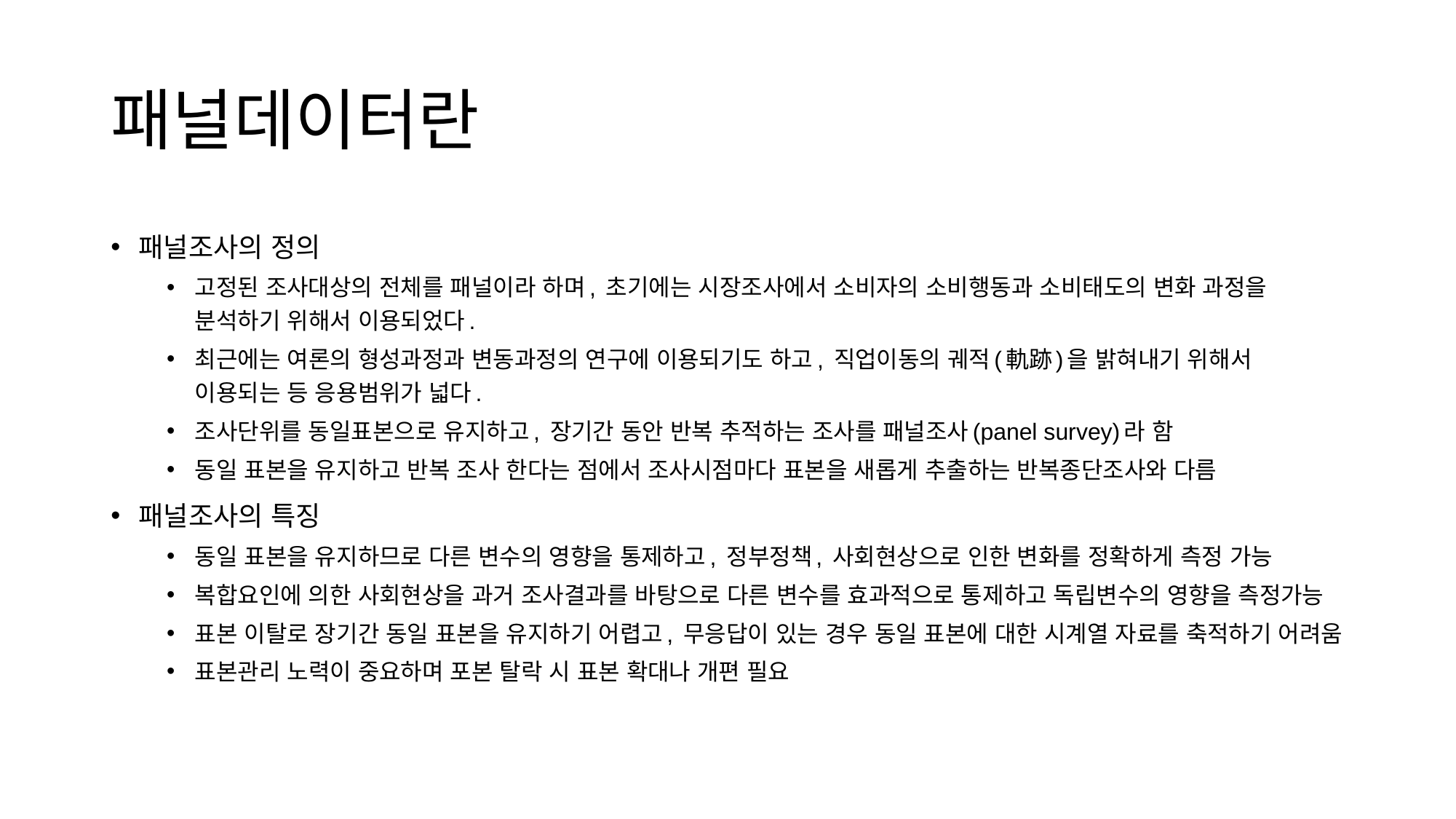

# 패널데이터란
패널조사의 정의
고정된 조사대상의 전체를 패널이라 하며, 초기에는 시장조사에서 소비자의 소비행동과 소비태도의 변화 과정을 분석하기 위해서 이용되었다.
최근에는 여론의 형성과정과 변동과정의 연구에 이용되기도 하고, 직업이동의 궤적(軌跡)을 밝혀내기 위해서 이용되는 등 응용범위가 넓다.
조사단위를 동일표본으로 유지하고, 장기간 동안 반복 추적하는 조사를 패널조사(panel survey)라 함
동일 표본을 유지하고 반복 조사 한다는 점에서 조사시점마다 표본을 새롭게 추출하는 반복종단조사와 다름
패널조사의 특징
동일 표본을 유지하므로 다른 변수의 영향을 통제하고, 정부정책, 사회현상으로 인한 변화를 정확하게 측정 가능
복합요인에 의한 사회현상을 과거 조사결과를 바탕으로 다른 변수를 효과적으로 통제하고 독립변수의 영향을 측정가능
표본 이탈로 장기간 동일 표본을 유지하기 어렵고, 무응답이 있는 경우 동일 표본에 대한 시계열 자료를 축적하기 어려움
표본관리 노력이 중요하며 포본 탈락 시 표본 확대나 개편 필요